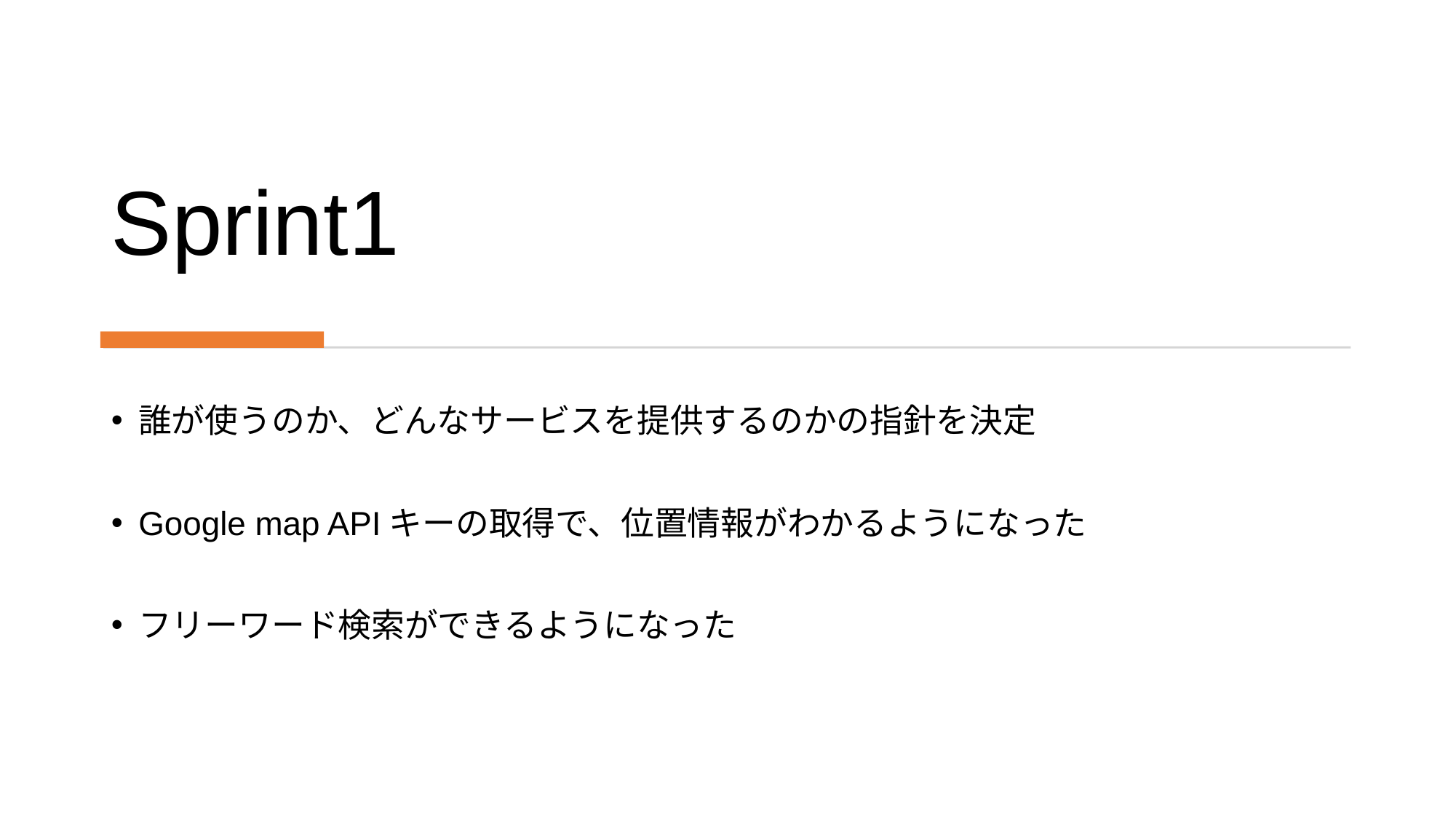

# Sprint1

誰が使うのか、どんなサービスを提供するのかの指針を決定

Google map APIキーの取得で、位置情報がわかるようになった

フリーワード検索ができるようになった